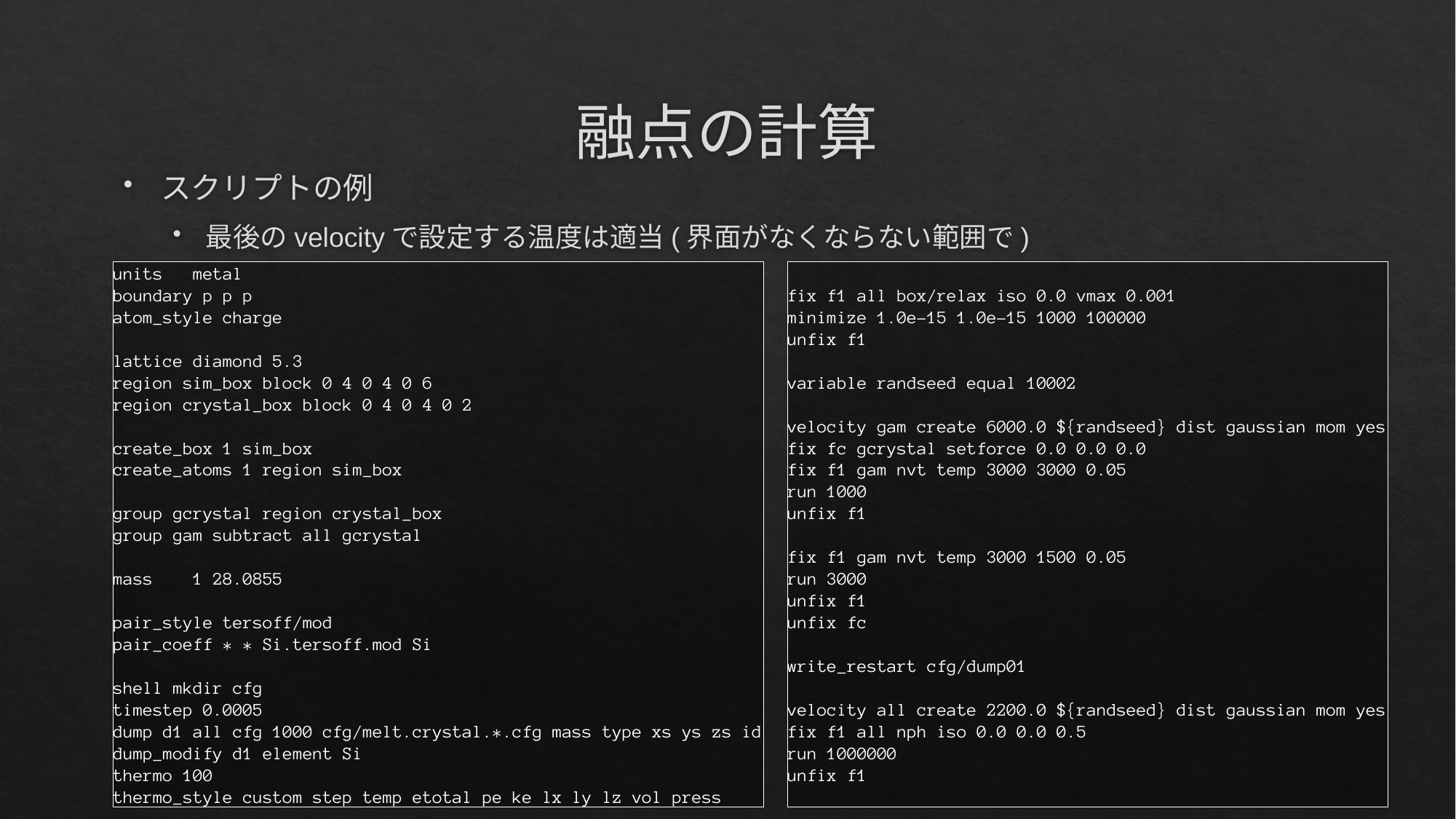

# 融点の計算
スクリプトの例
最後のvelocityで設定する温度は適当(界面がなくならない範囲で)
units   metal
boundary p p p
atom_style charge

lattice diamond 5.3
region sim_box block 0 4 0 4 0 6
region crystal_box block 0 4 0 4 0 2

create_box 1 sim_box
create_atoms 1 region sim_box

group gcrystal region crystal_box
group gam subtract all gcrystal

mass    1 28.0855

pair_style tersoff/mod
pair_coeff * * Si.tersoff.mod Si

shell mkdir cfg
timestep 0.0005
dump d1 all cfg 1000 cfg/melt.crystal.*.cfg mass type xs ys zs id
dump_modify d1 element Si
thermo 100
thermo_style custom step temp etotal pe ke lx ly lz vol press

fix f1 all box/relax iso 0.0 vmax 0.001
minimize 1.0e-15 1.0e-15 1000 100000
unfix f1

variable randseed equal 10002

velocity gam create 6000.0 ${randseed} dist gaussian mom yes
fix fc gcrystal setforce 0.0 0.0 0.0
fix f1 gam nvt temp 3000 3000 0.05
run 1000
unfix f1

fix f1 gam nvt temp 3000 1500 0.05
run 3000
unfix f1
unfix fc

write_restart cfg/dump01

velocity all create 2200.0 ${randseed} dist gaussian mom yes
fix f1 all nph iso 0.0 0.0 0.5
run 1000000
unfix f1